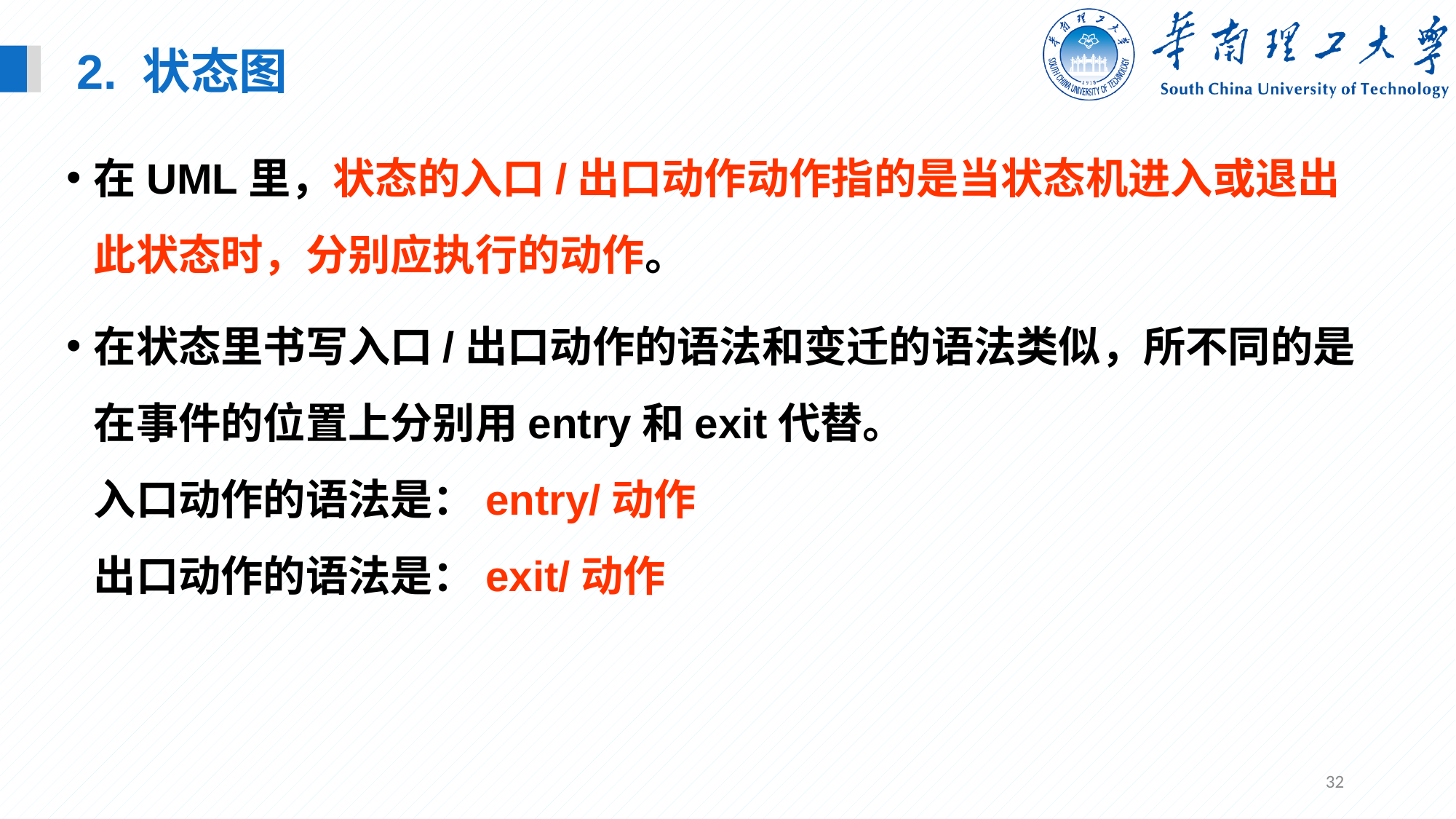

2. 状态图
在UML里，状态的入口/出口动作动作指的是当状态机进入或退出此状态时，分别应执行的动作。
在状态里书写入口/出口动作的语法和变迁的语法类似，所不同的是在事件的位置上分别用entry和exit代替。
入口动作的语法是：entry/动作
出口动作的语法是：exit/动作
32